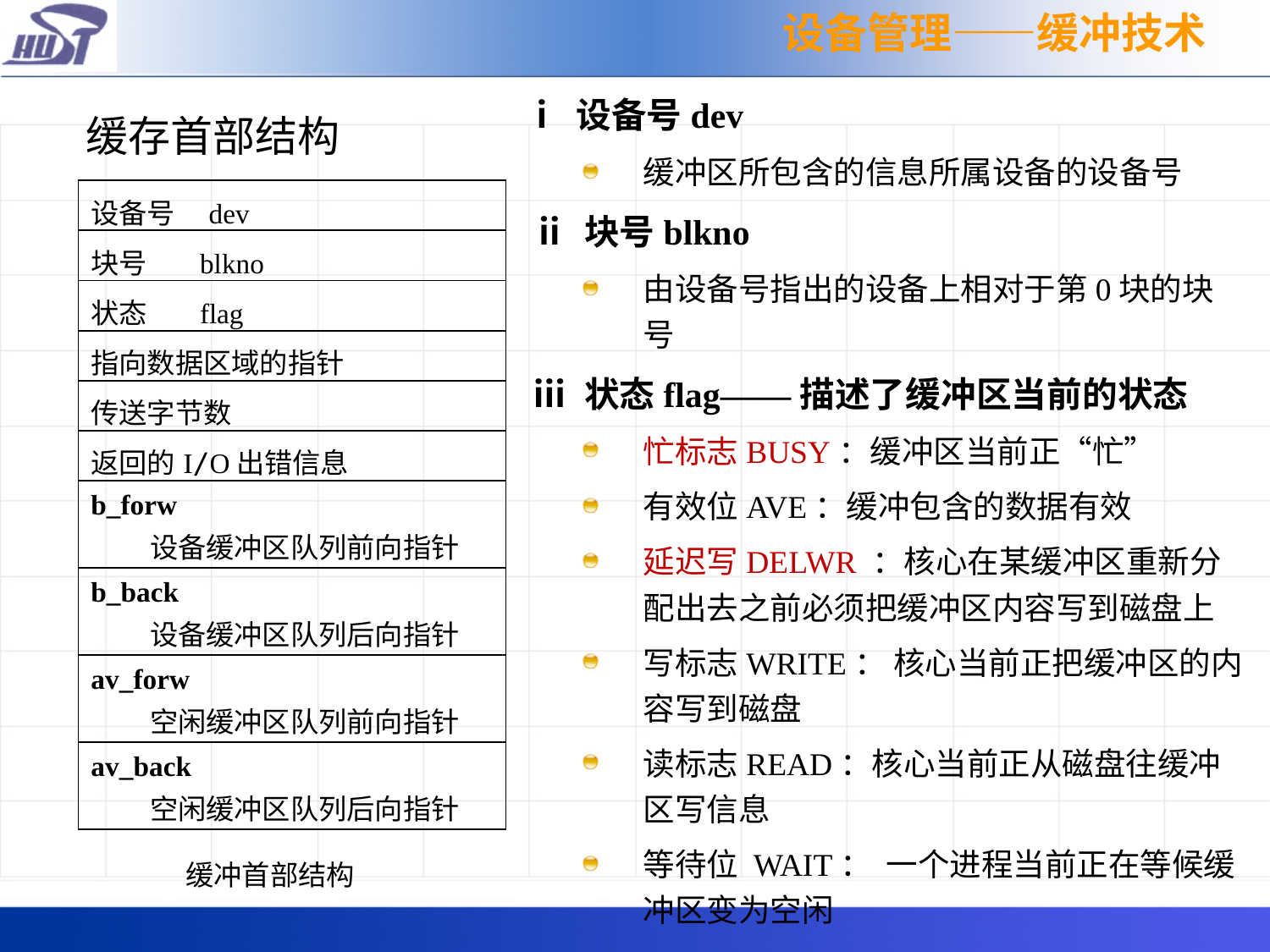

设备管理——缓冲技术
 ⅰ 设备号dev
缓冲区所包含的信息所属设备的设备号
  ⅱ 块号blkno
由设备号指出的设备上相对于第0块的块号
  ⅲ 状态flag——描述了缓冲区当前的状态
忙标志BUSY：缓冲区当前正“忙”
有效位AVE：缓冲包含的数据有效
延迟写DELWR ：核心在某缓冲区重新分配出去之前必须把缓冲区内容写到磁盘上
写标志WRITE： 核心当前正把缓冲区的内容写到磁盘
读标志READ：核心当前正从磁盘往缓冲区写信息
等待位 WAIT：  一个进程当前正在等候缓冲区变为空闲
 缓存首部结构
| 设备号 dev |
| --- |
| 块号 blkno |
| 状态 flag |
| 指向数据区域的指针 |
| 传送字节数 |
| 返回的I/O出错信息 |
| b\_forw 设备缓冲区队列前向指针 |
| b\_back 设备缓冲区队列后向指针 |
| av\_forw 空闲缓冲区队列前向指针 |
| av\_back 空闲缓冲区队列后向指针 |
缓冲首部结构